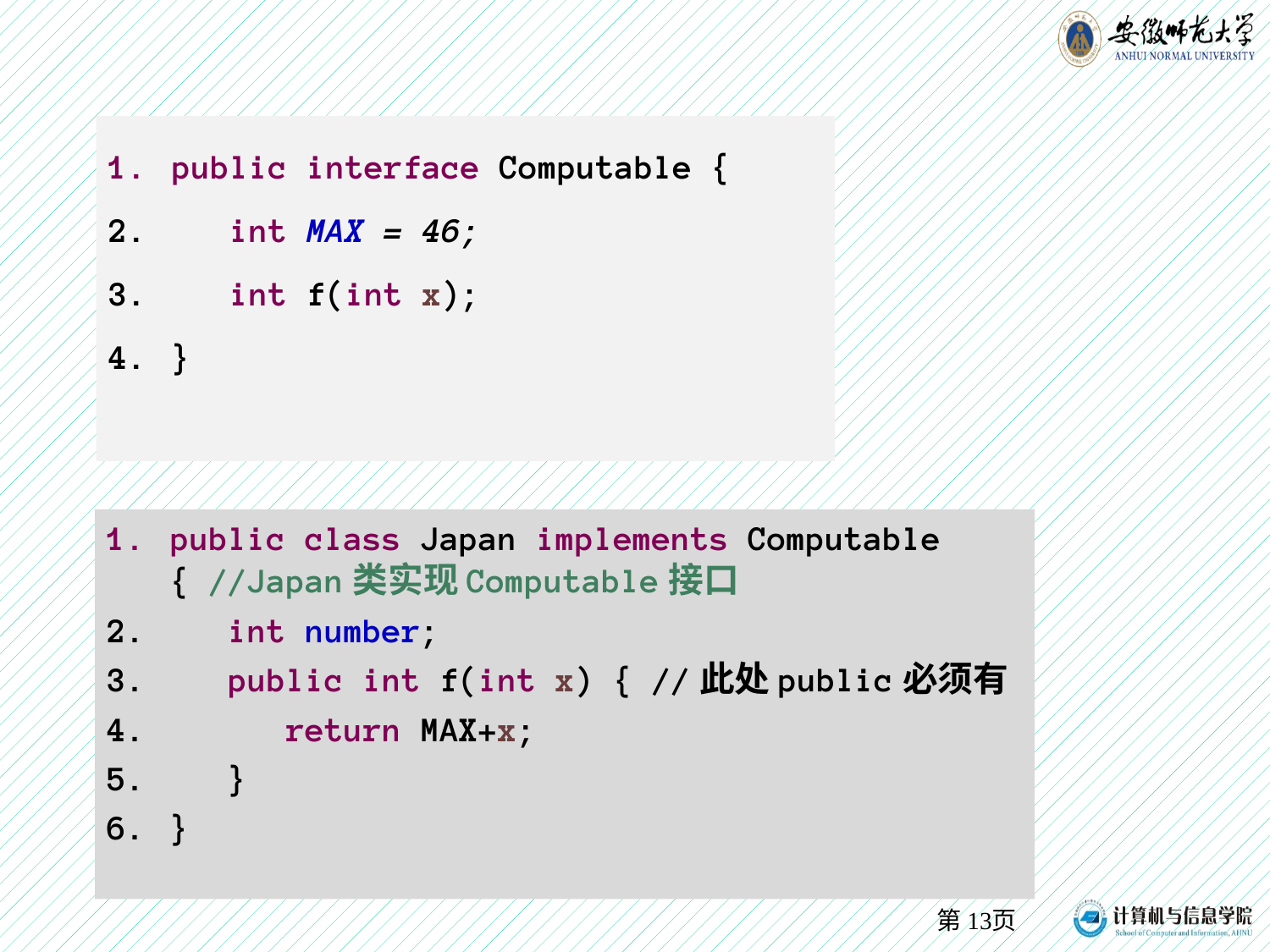

第13页
public interface Computable {
   int MAX = 46;
   int f(int x);
}
public class Japan implements Computable { //Japan类实现Computable接口
   int number;
   public int f(int x) { //此处public必须有
      return MAX+x;
   }
}